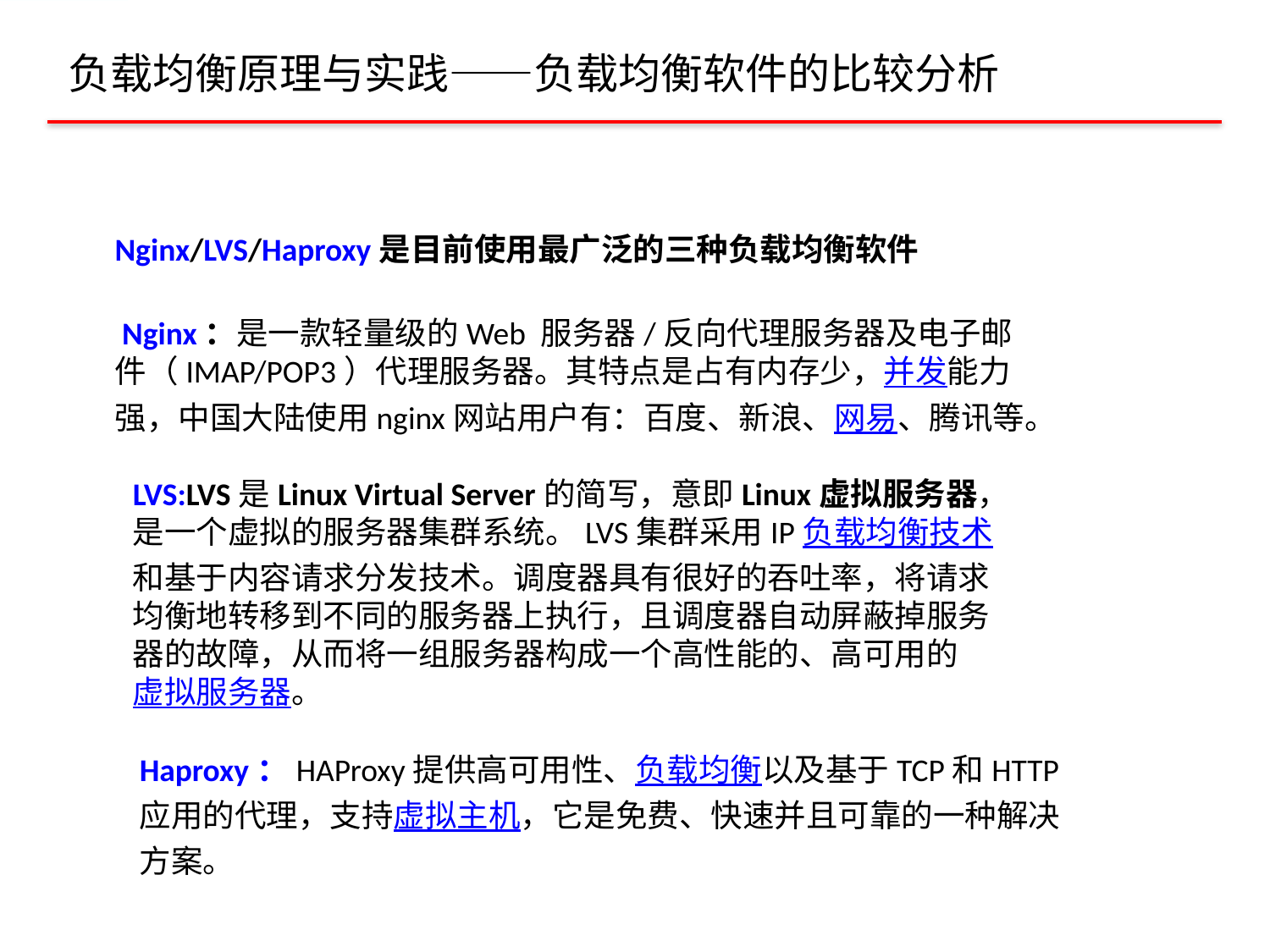

负载均衡原理与实践——负载均衡软件的比较分析
Nginx/LVS/Haproxy是目前使用最广泛的三种负载均衡软件
 Nginx：是一款轻量级的Web 服务器/反向代理服务器及电子邮件（IMAP/POP3）代理服务器。其特点是占有内存少，并发能力强，中国大陆使用nginx网站用户有：百度、新浪、网易、腾讯等。
LVS:LVS是Linux Virtual Server的简写，意即Linux虚拟服务器，是一个虚拟的服务器集群系统。LVS集群采用IP负载均衡技术和基于内容请求分发技术。调度器具有很好的吞吐率，将请求均衡地转移到不同的服务器上执行，且调度器自动屏蔽掉服务器的故障，从而将一组服务器构成一个高性能的、高可用的虚拟服务器。
Haproxy：HAProxy提供高可用性、负载均衡以及基于TCP和HTTP应用的代理，支持虚拟主机，它是免费、快速并且可靠的一种解决方案。